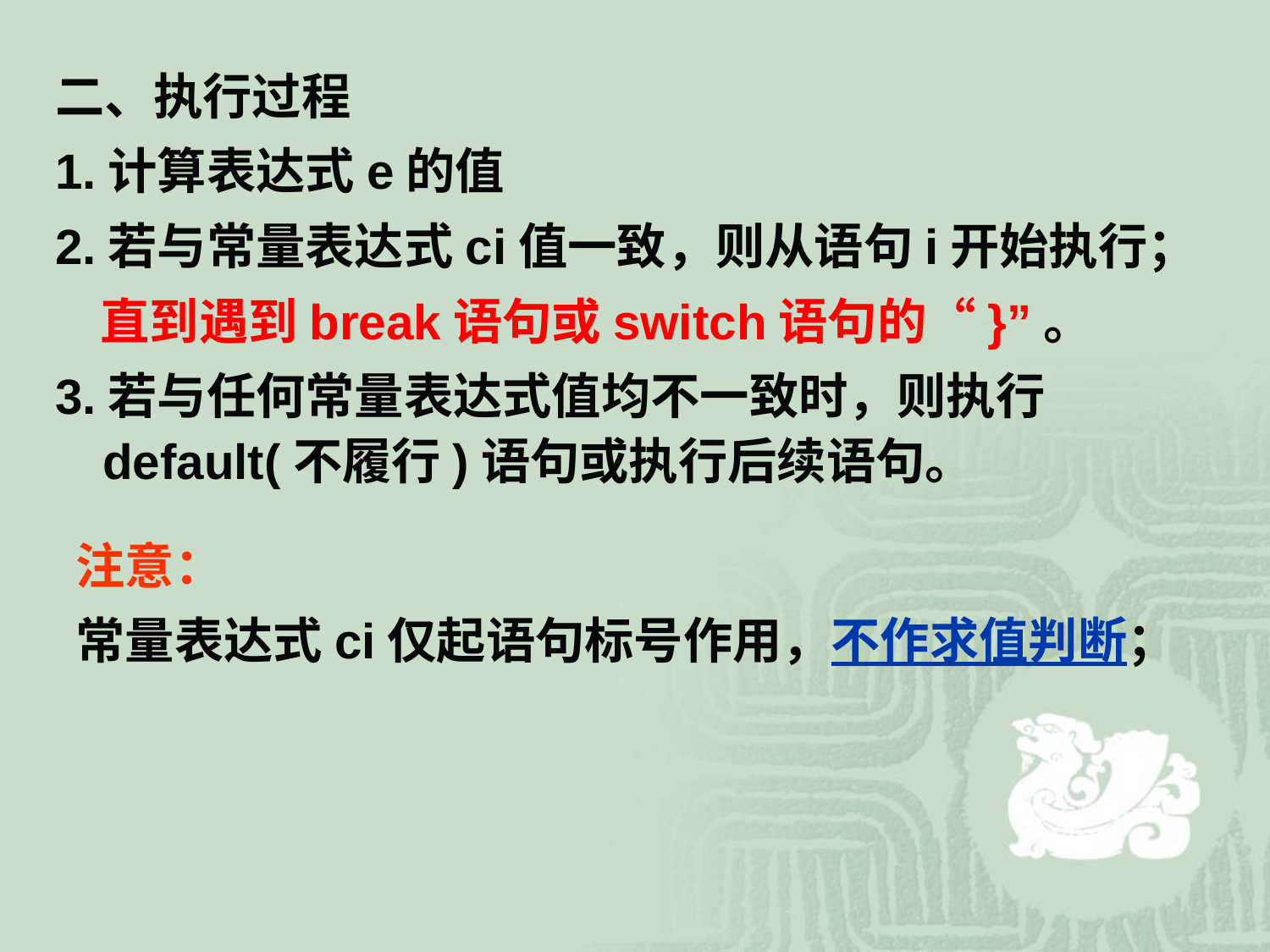

二、执行过程
1.计算表达式e的值
2.若与常量表达式ci值一致，则从语句i开始执行；
   直到遇到break语句或switch语句的“}”。
3.若与任何常量表达式值均不一致时，则执行default(不履行)语句或执行后续语句。
注意：
常量表达式ci仅起语句标号作用，不作求值判断；